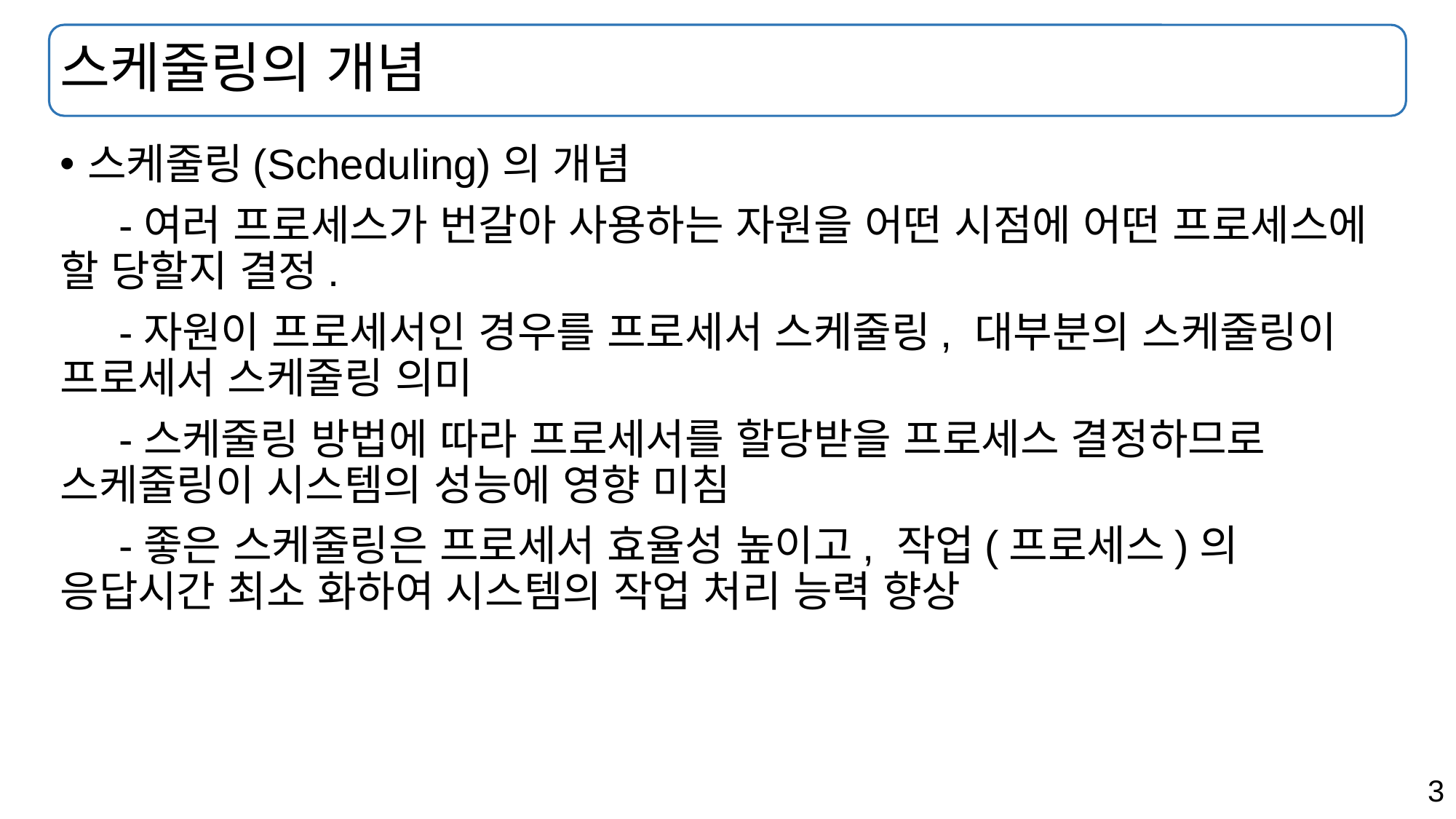

# 스케줄링의 개념
스케줄링(Scheduling)의 개념
     -여러 프로세스가 번갈아 사용하는 자원을 어떤 시점에 어떤 프로세스에 할 당할지 결정.
     -자원이 프로세서인 경우를 프로세서 스케줄링, 대부분의 스케줄링이 프로세서 스케줄링 의미
     -스케줄링 방법에 따라 프로세서를 할당받을 프로세스 결정하므로 스케줄링이 시스템의 성능에 영향 미침
     -좋은 스케줄링은 프로세서 효율성 높이고, 작업(프로세스)의 응답시간 최소 화하여 시스템의 작업 처리 능력 향상